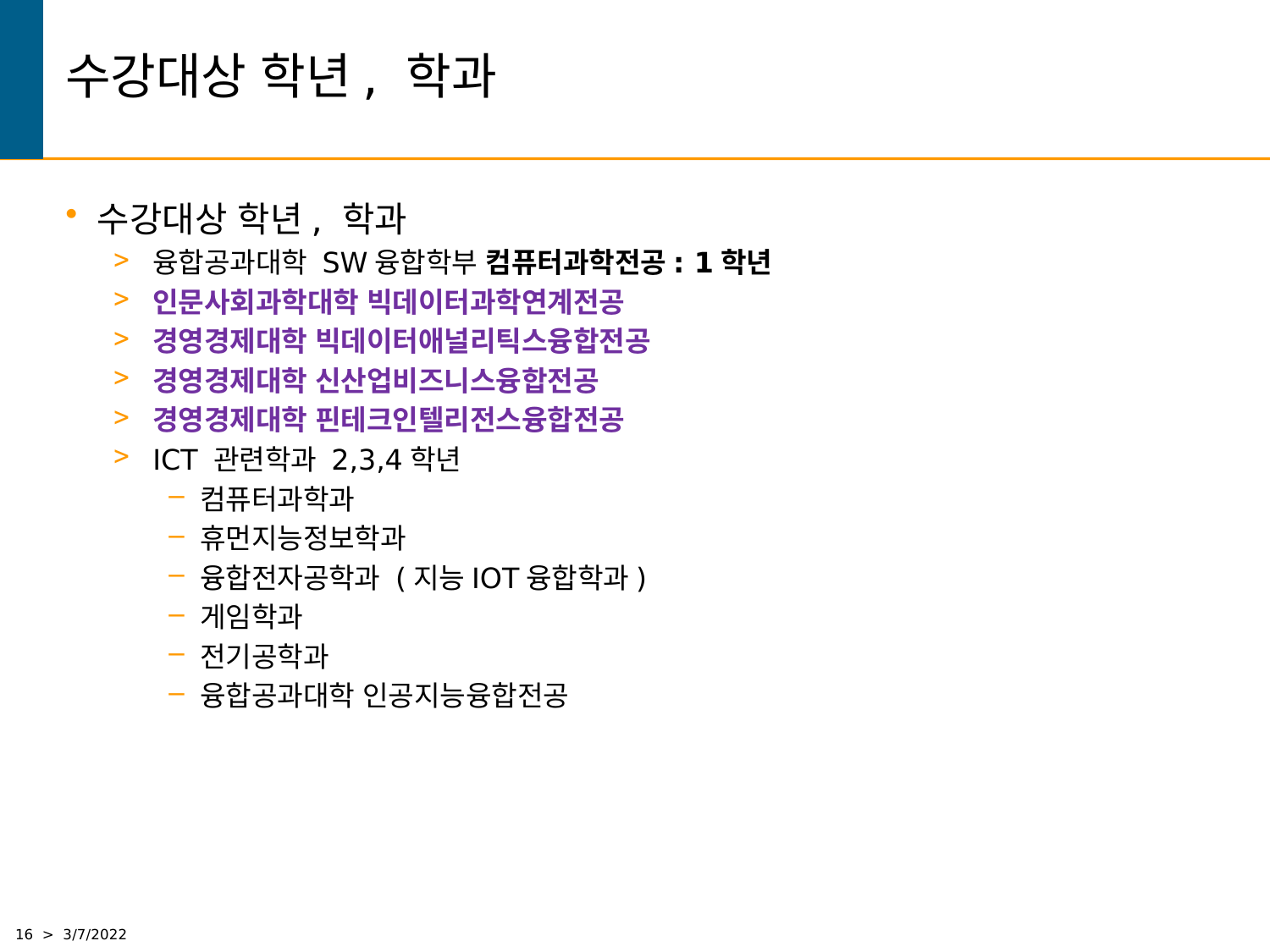

# 수강대상 학년, 학과
수강대상 학년, 학과
융합공과대학 SW융합학부 컴퓨터과학전공: 1학년
인문사회과학대학 빅데이터과학연계전공
경영경제대학 빅데이터애널리틱스융합전공
경영경제대학 신산업비즈니스융합전공
경영경제대학 핀테크인텔리전스융합전공
ICT 관련학과 2,3,4학년
컴퓨터과학과
휴먼지능정보학과
융합전자공학과 (지능IOT융합학과)
게임학과
전기공학과
융합공과대학 인공지능융합전공

16  >  3/7/2022